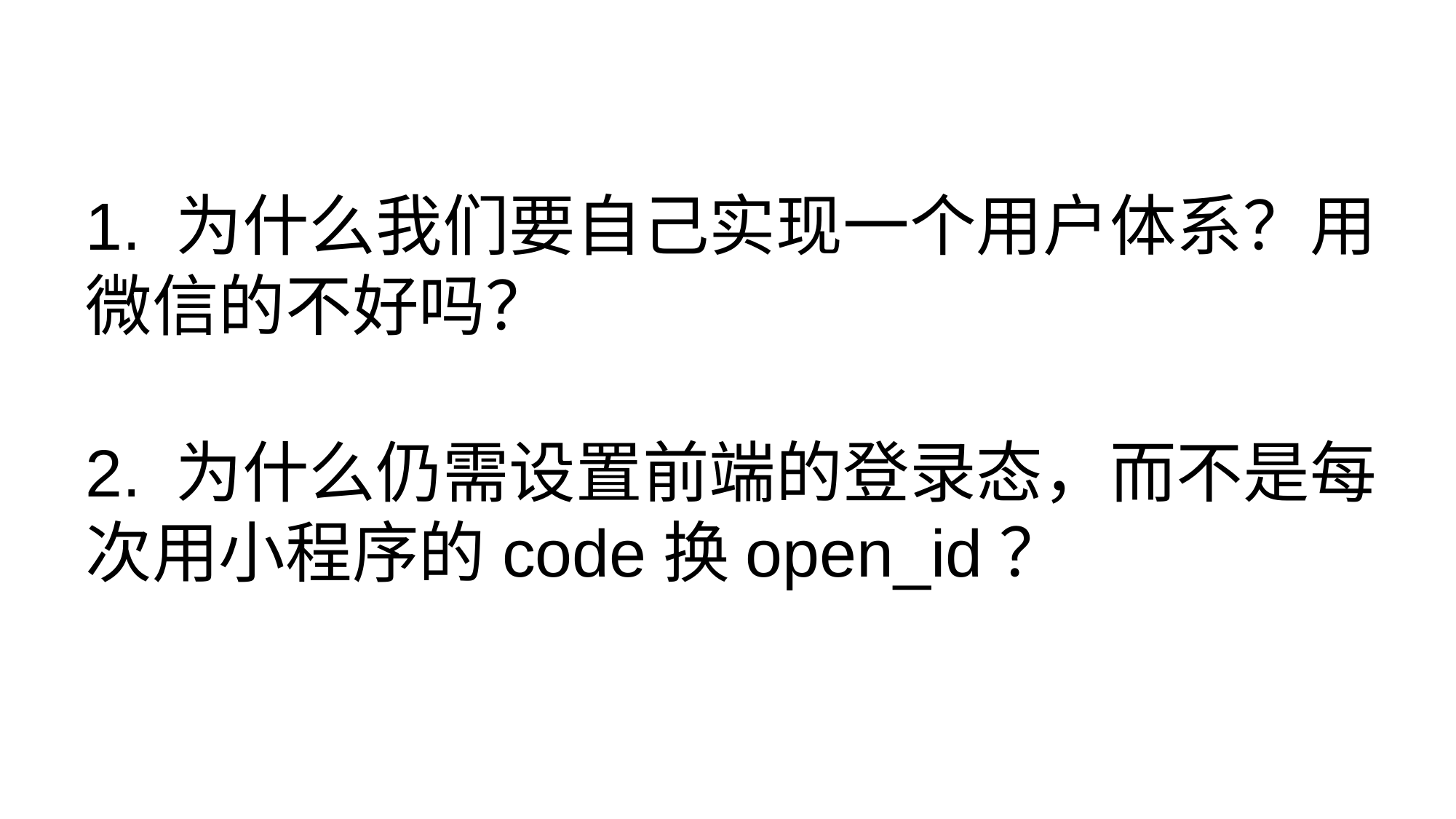

1. 为什么我们要自己实现一个用户体系？用微信的不好吗？
2. 为什么仍需设置前端的登录态，而不是每次用小程序的code换open_id？